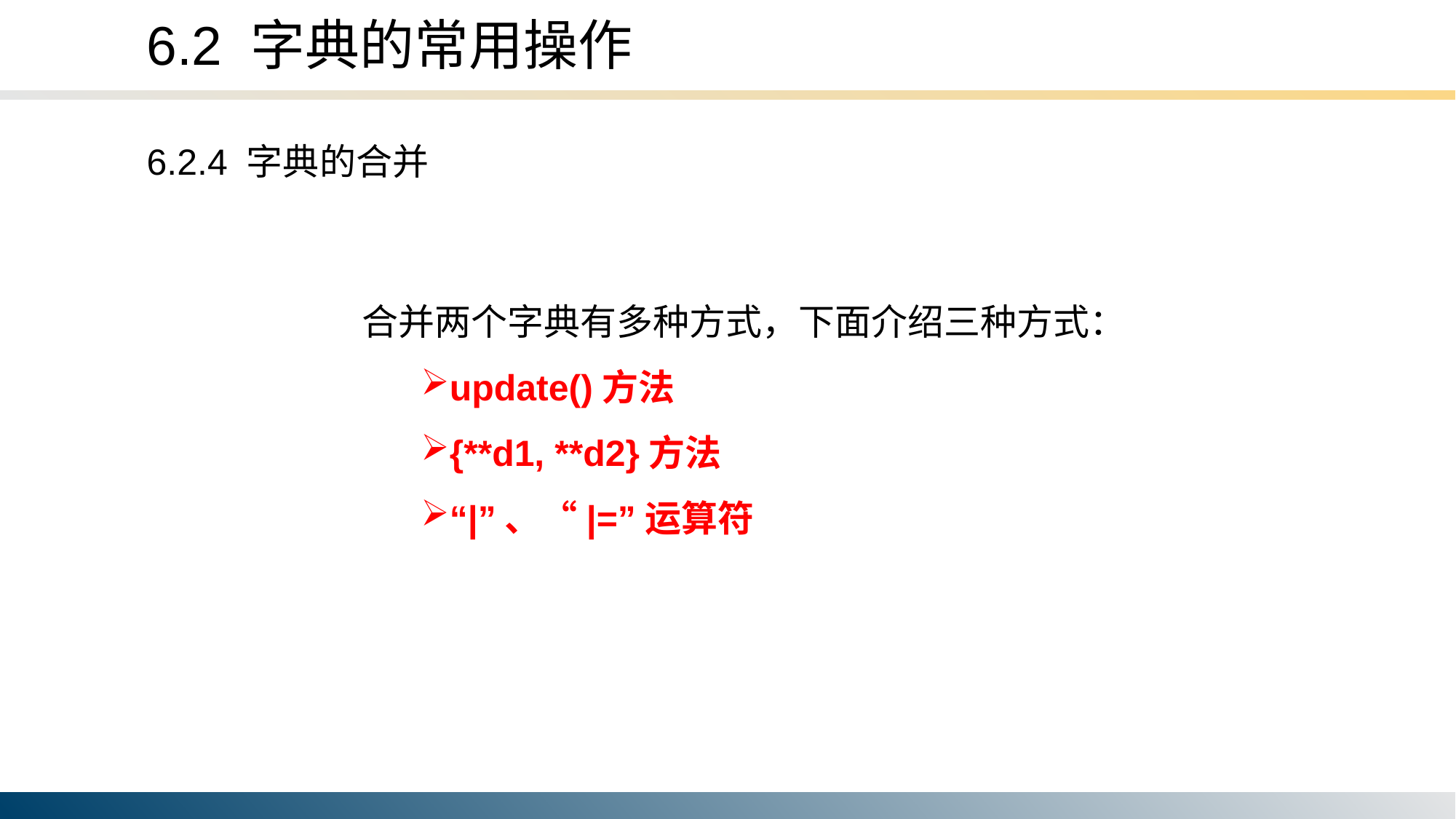

6.2 字典的常用操作
6.2.4 字典的合并
合并两个字典有多种方式，下面介绍三种方式：
update()方法
{**d1, **d2}方法
“|”、“|=”运算符